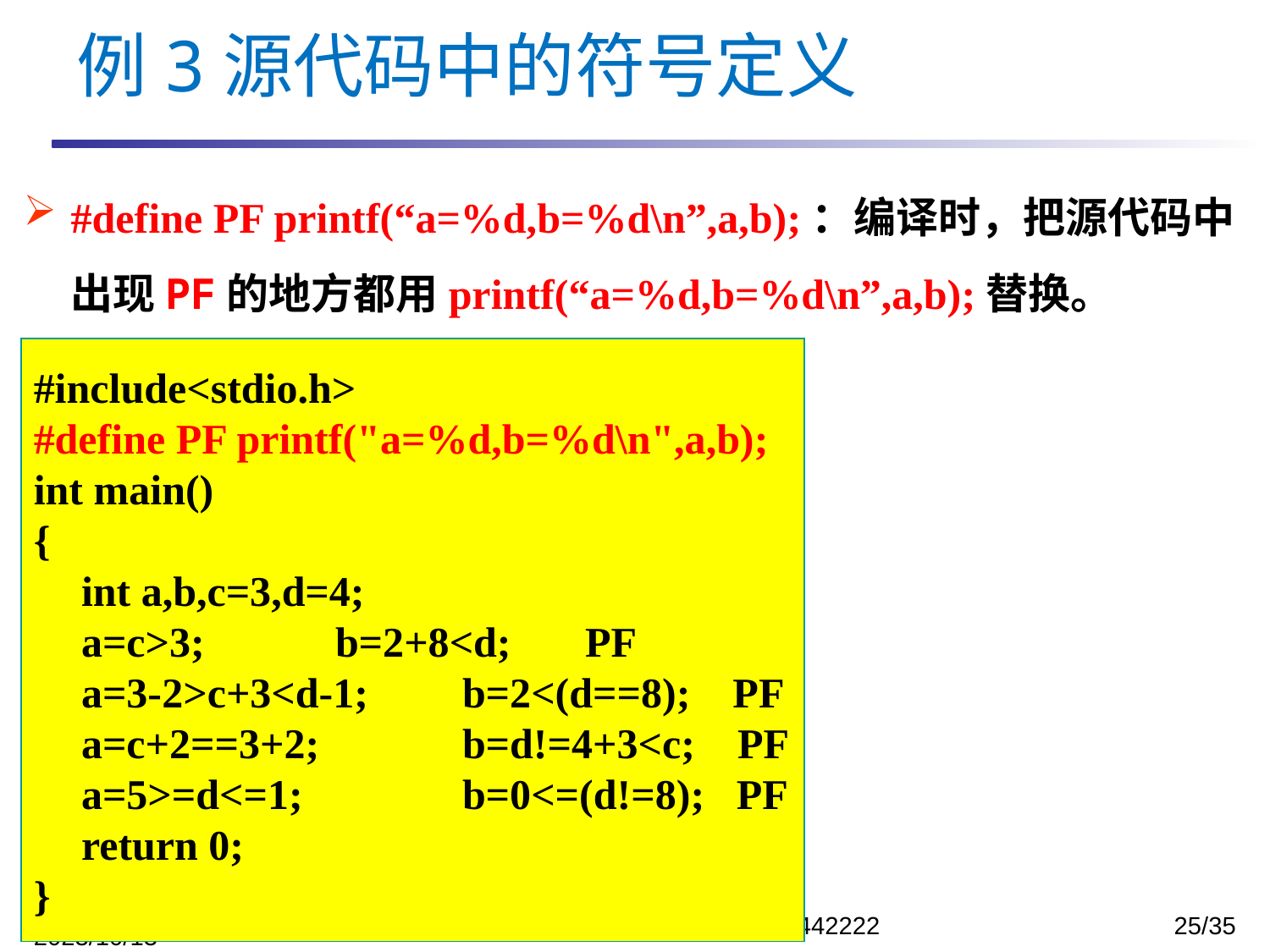

例3源代码中的符号定义
#define PF printf(“a=%d,b=%d\n”,a,b);：编译时，把源代码中出现PF的地方都用printf(“a=%d,b=%d\n”,a,b);替换。
#include<stdio.h>
#define PF printf("a=%d,b=%d\n",a,b);
int main()
{
	int a,b,c=3,d=4;
  	a=c>3;         	b=2+8<d;       PF
  	a=3-2>c+3<d-1; 	b=2<(d==8);    PF
  	a=c+2==3+2;    	b=d!=4+3<c;    PF
  	a=5>=d<=1;     	b=0<=(d!=8);   PF
	return 0;
}
王化雨 whuayu000@163.com 13306442222
25/35
2023/10/13